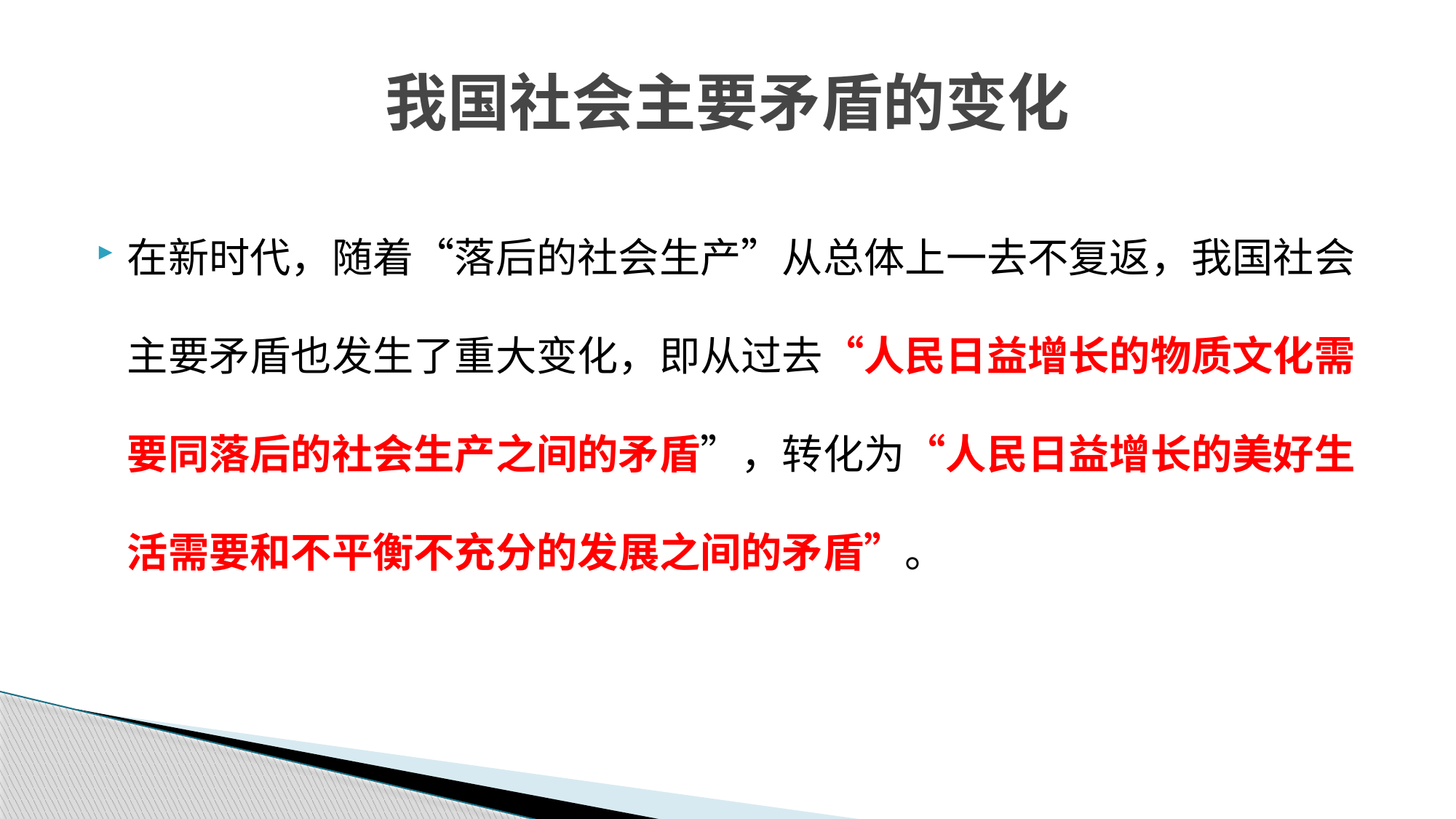

# 我国社会主要矛盾的变化
在新时代，随着“落后的社会生产”从总体上一去不复返，我国社会主要矛盾也发生了重大变化，即从过去“人民日益增长的物质文化需要同落后的社会生产之间的矛盾”，转化为“人民日益增长的美好生活需要和不平衡不充分的发展之间的矛盾”。